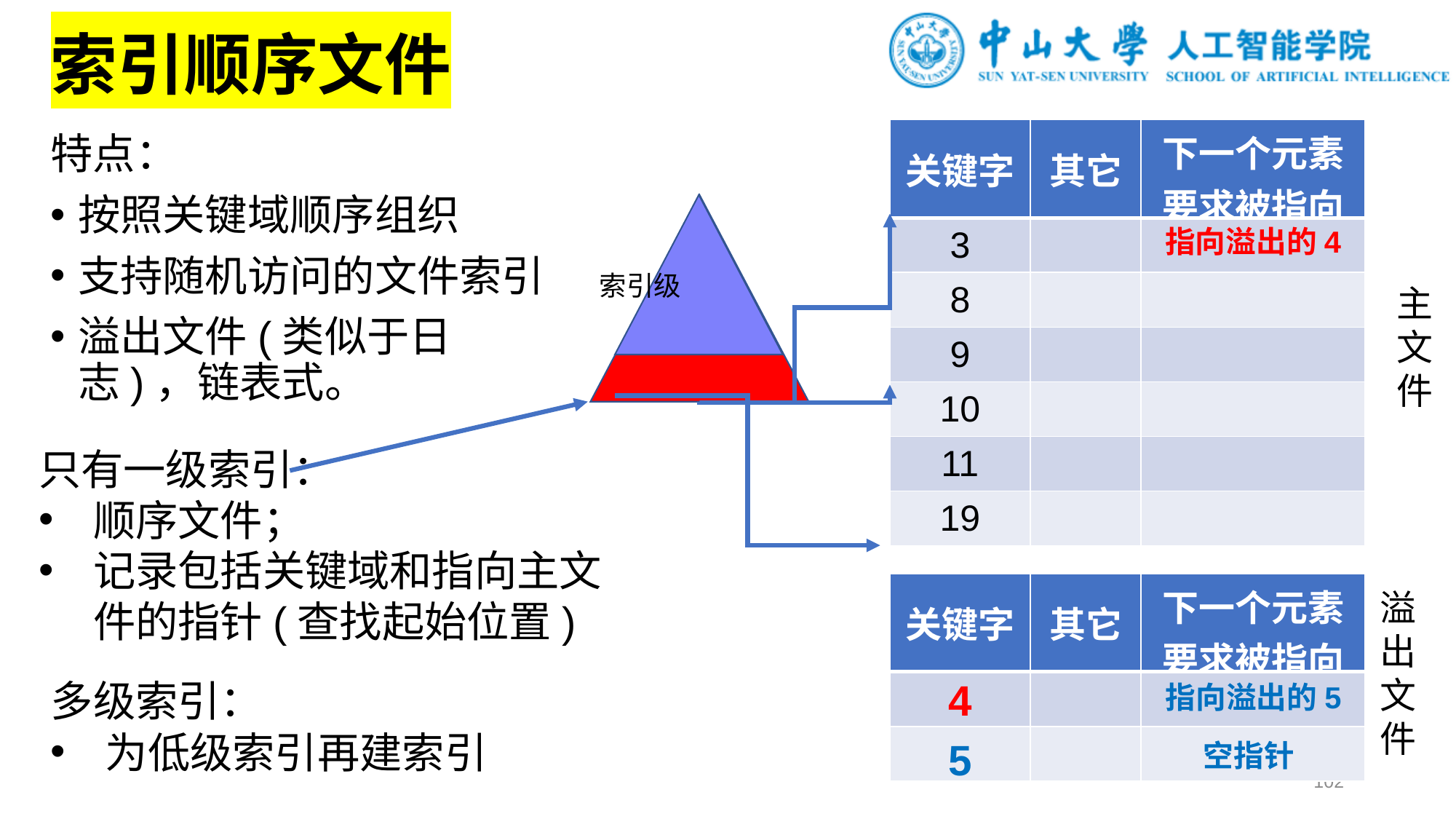

索引顺序文件
| 关键字 | 其它 | 下一个元素要求被指向 |
| --- | --- | --- |
| 3 |  |  |
| 8 |  |  |
| 9 |  |  |
| 10 |  |  |
| 11 |  |  |
| 19 |  |  |
特点：
按照关键域顺序组织
支持随机访问的文件索引
溢出文件(类似于日志)，链表式。

指向溢出的4
索引级
主
文
件
只有一级索引：
顺序文件；
记录包括关键域和指向主文件的指针(查找起始位置)
| 关键字 | 其它 | 下一个元素要求被指向 |
| --- | --- | --- |
|  |  |  |
|  |  |  |
溢
出
文
件
4
多级索引：
为低级索引再建索引
指向溢出的5
5
空指针
102